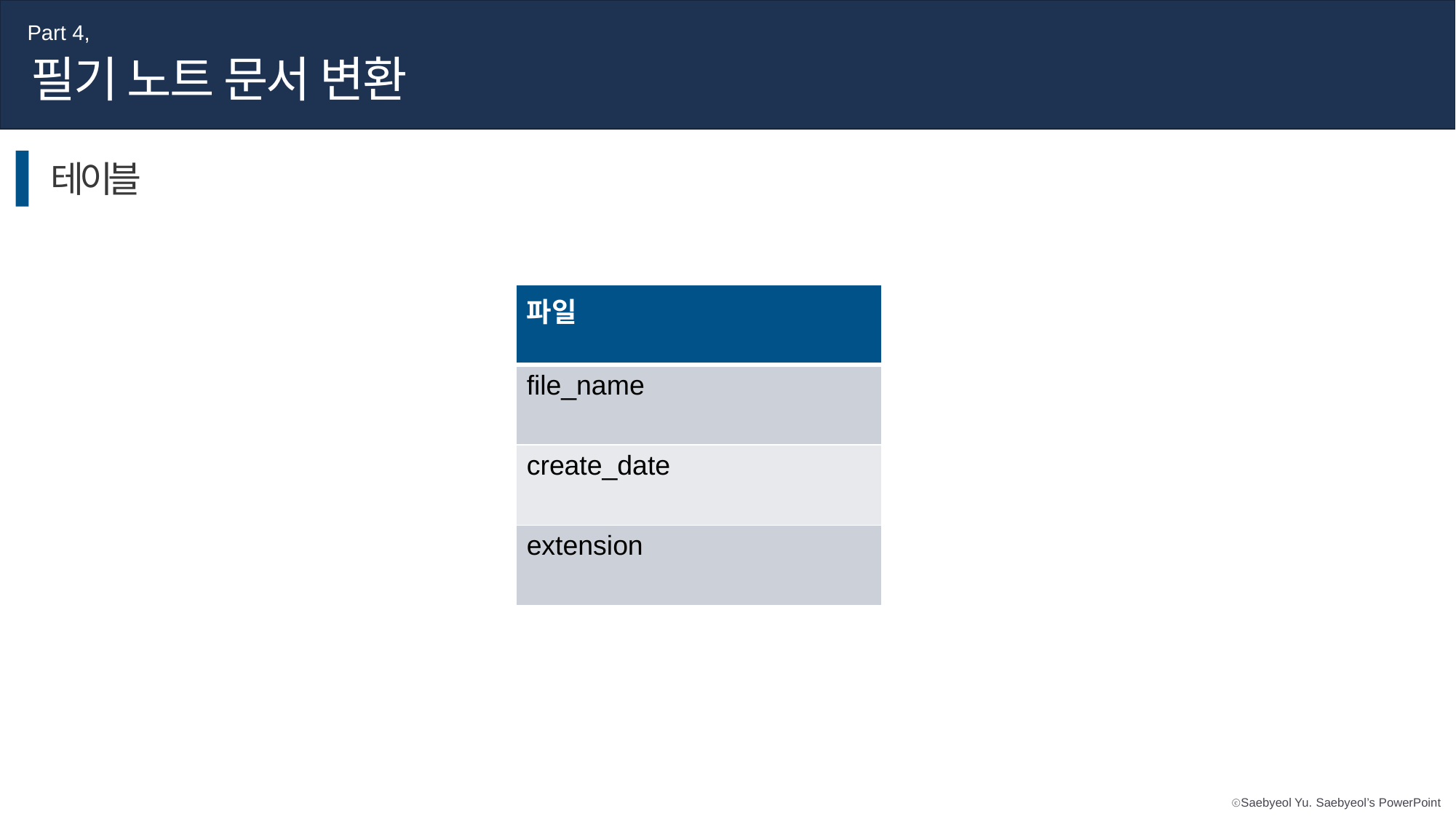

Part 4,
필기 노트 문서 변환

테이블
| 파일 |
| --- |
| file\_name |
| create\_date |
| extension |